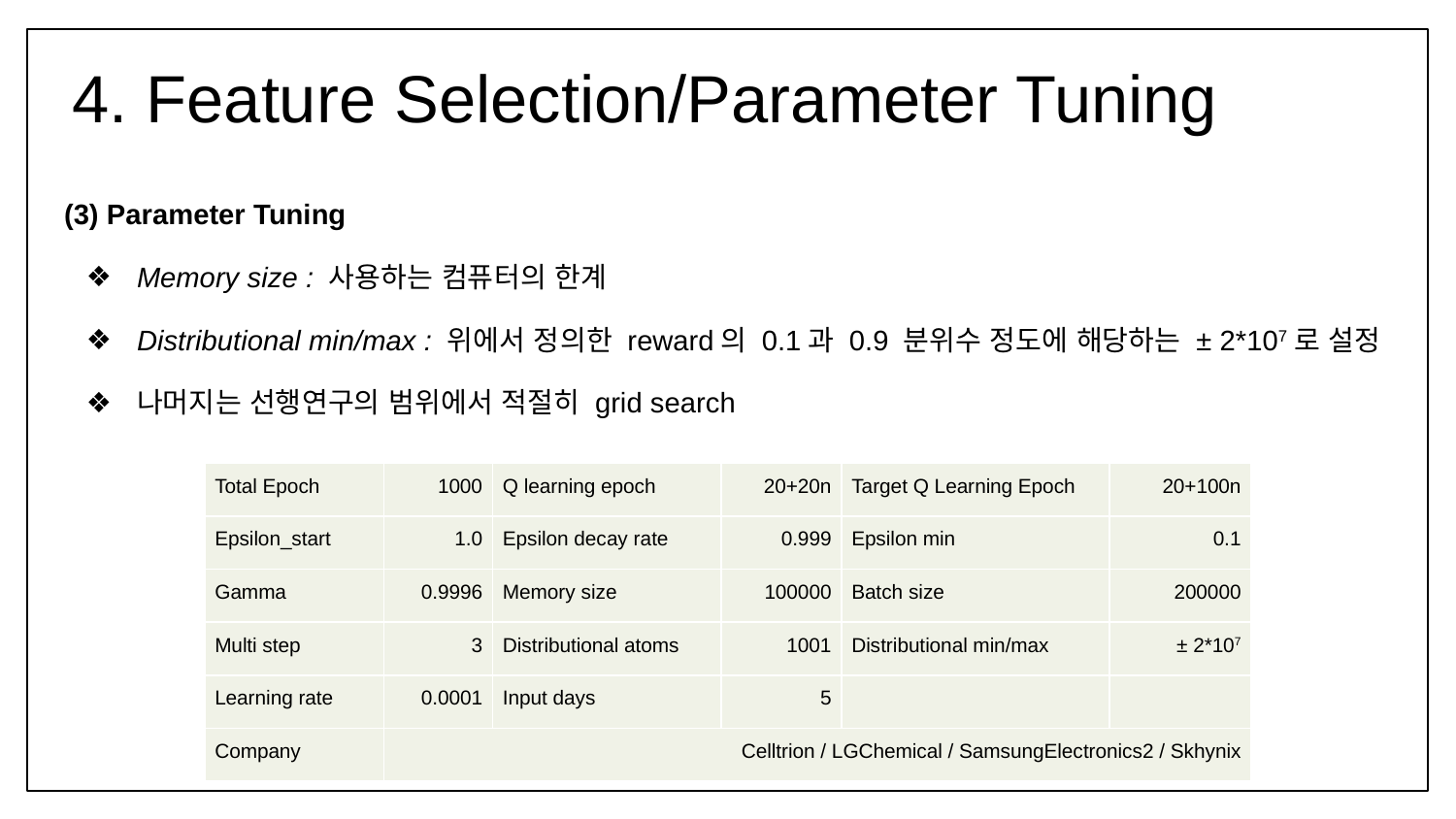

# 4. Feature Selection/Parameter Tuning

(3) Parameter Tuning
Memory size : 사용하는 컴퓨터의 한계
Distributional min/max : 위에서 정의한 reward의 0.1과 0.9 분위수 정도에 해당하는 ± 2*107로 설정
나머지는 선행연구의 범위에서 적절히 grid search

| Total Epoch | 1000 | Q learning epoch | 20+20n | Target Q Learning Epoch | 20+100n |
| --- | --- | --- | --- | --- | --- |
| Epsilon\_start | 1.0 | Epsilon decay rate | 0.999 | Epsilon min | 0.1 |
| Gamma | 0.9996 | Memory size | 100000 | Batch size | 200000 |
| Multi step | 3 | Distributional atoms | 1001 | Distributional min/max | ± 2\*107 |
| Learning rate | 0.0001 | Input days | 5 |  |  |
| Company | Celltrion / LGChemical / SamsungElectronics2 / Skhynix |  |  |  |  |